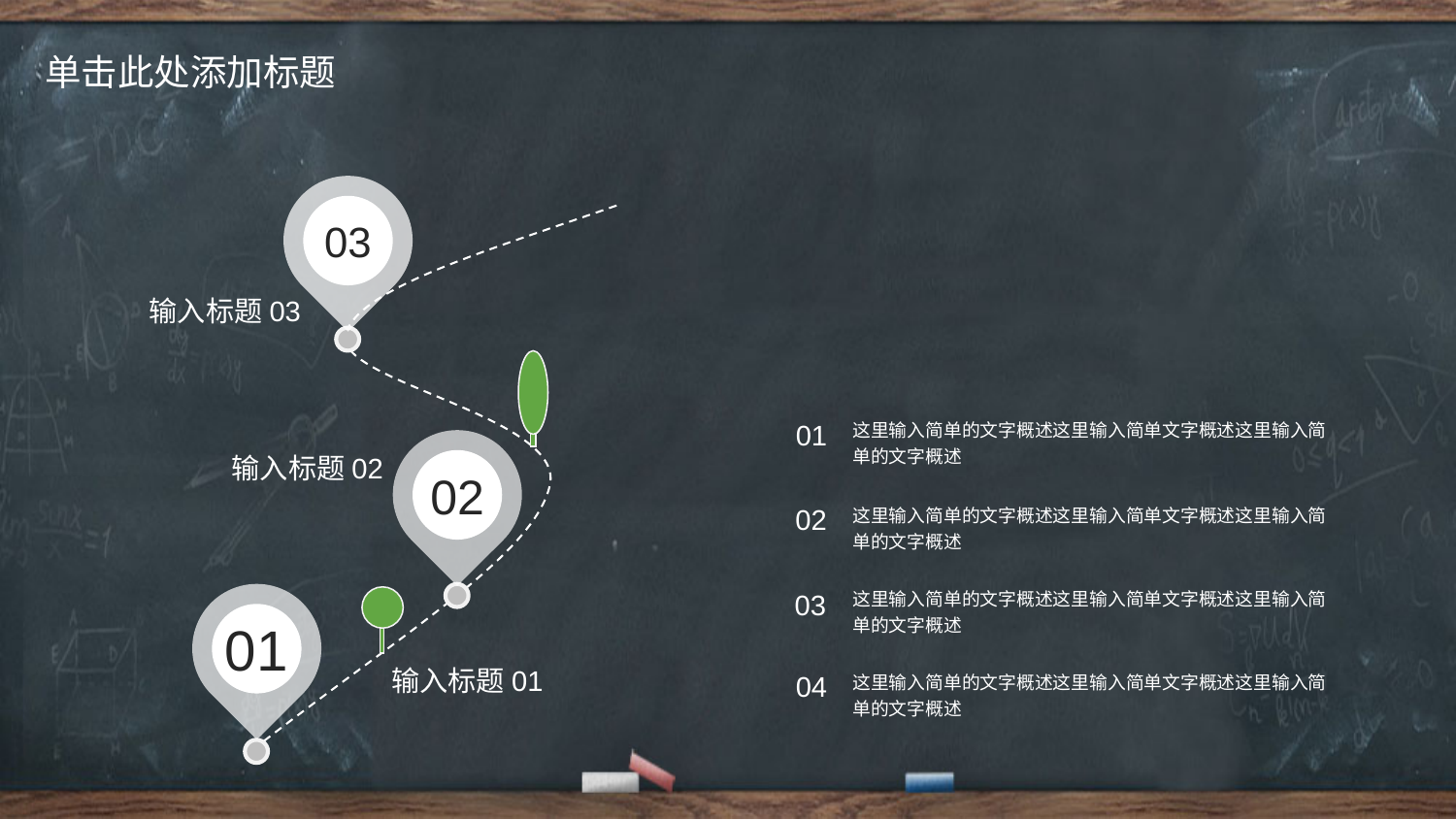

03

输入标题03

这里输入简单的文字概述这里输入简单文字概述这里输入简单的文字概述
01
这里输入简单的文字概述这里输入简单文字概述这里输入简单的文字概述
02
这里输入简单的文字概述这里输入简单文字概述这里输入简单的文字概述
03
这里输入简单的文字概述这里输入简单文字概述这里输入简单的文字概述
04

02
输入标题02

01

输入标题01